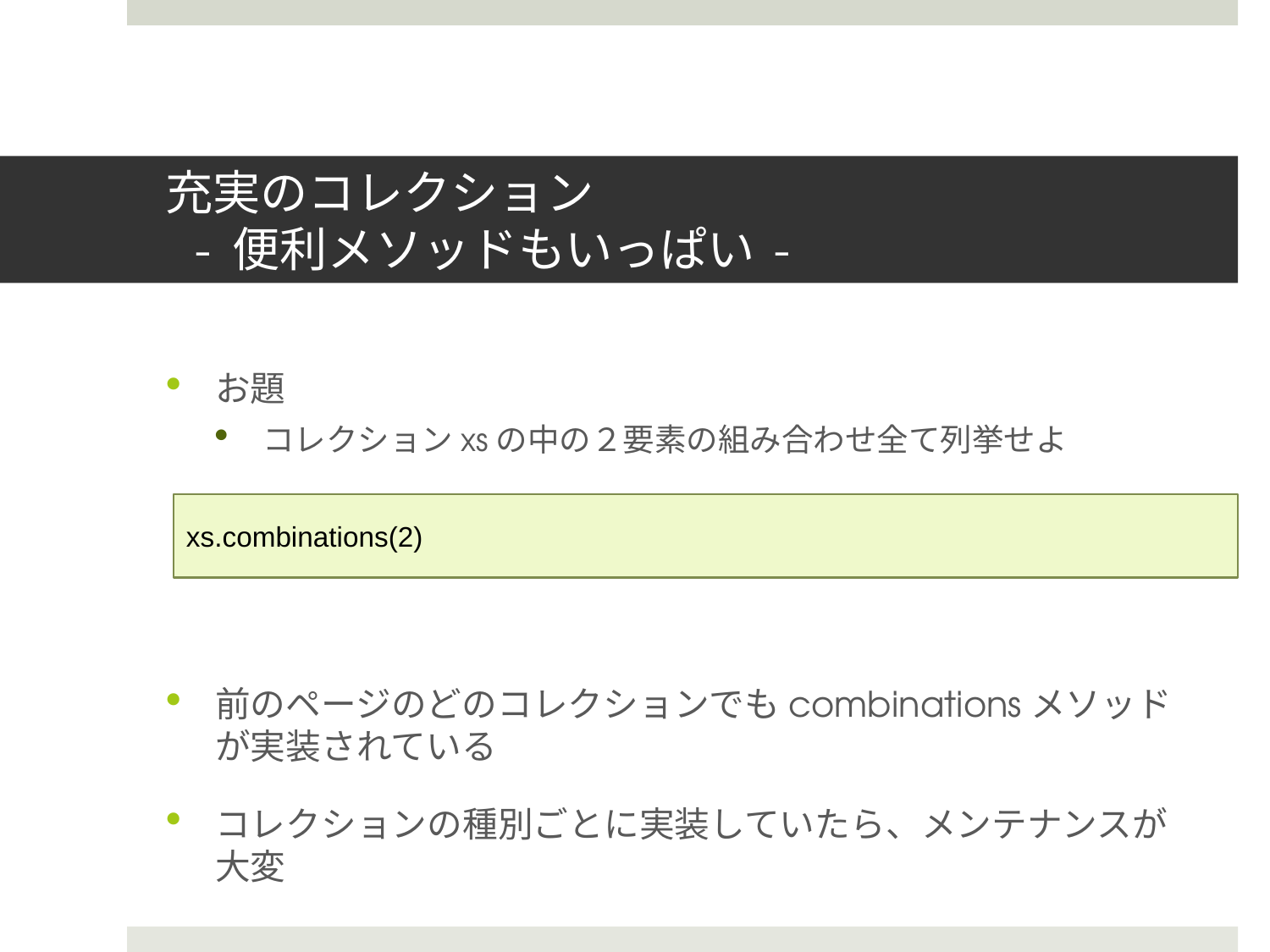

# 充実のコレクション - 便利メソッドもいっぱい -
お題
コレクションxsの中の２要素の組み合わせ全て列挙せよ

前のページのどのコレクションでもcombinationsメソッドが実装されている
コレクションの種別ごとに実装していたら、メンテナンスが大変

xs.combinations(2)